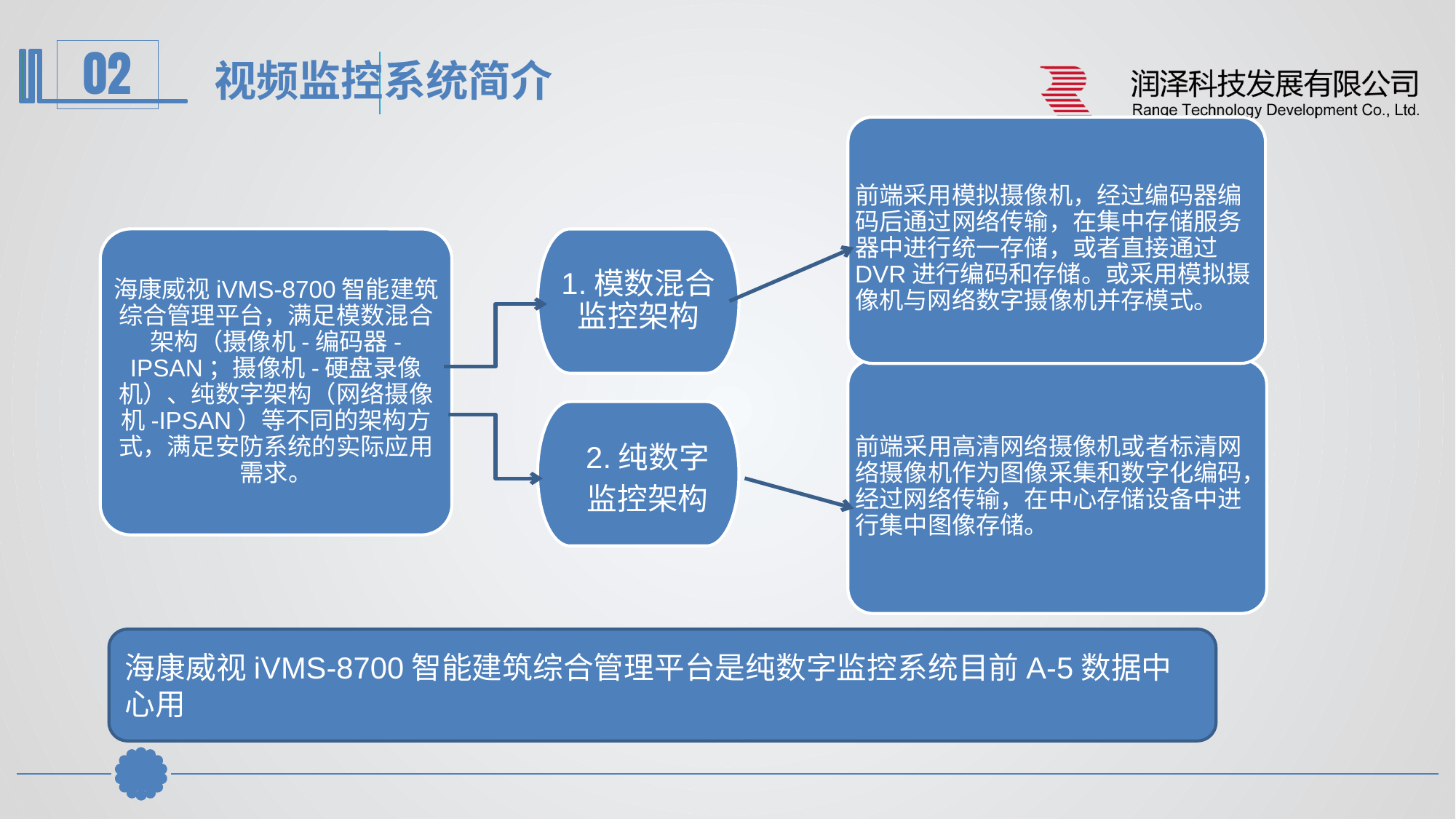

视频监控系统简介

前端采用模拟摄像机，经过编码器编码后通过网络传输，在集中存储服务器中进行统一存储，或者直接通过DVR进行编码和存储。或采用模拟摄像机与网络数字摄像机并存模式。

海康威视iVMS-8700智能建筑综合管理平台，满足模数混合架构（摄像机-编码器-IPSAN；摄像机-硬盘录像机）、纯数字架构（网络摄像机-IPSAN）等不同的架构方式，满足安防系统的实际应用需求。

1.模数混合监控架构

前端采用高清网络摄像机或者标清网络摄像机作为图像采集和数字化编码，经过网络传输，在中心存储设备中进行集中图像存储。

2.纯数字
监控架构

海康威视iVMS-8700智能建筑综合管理平台是纯数字监控系统目前A-5数据中心用
5